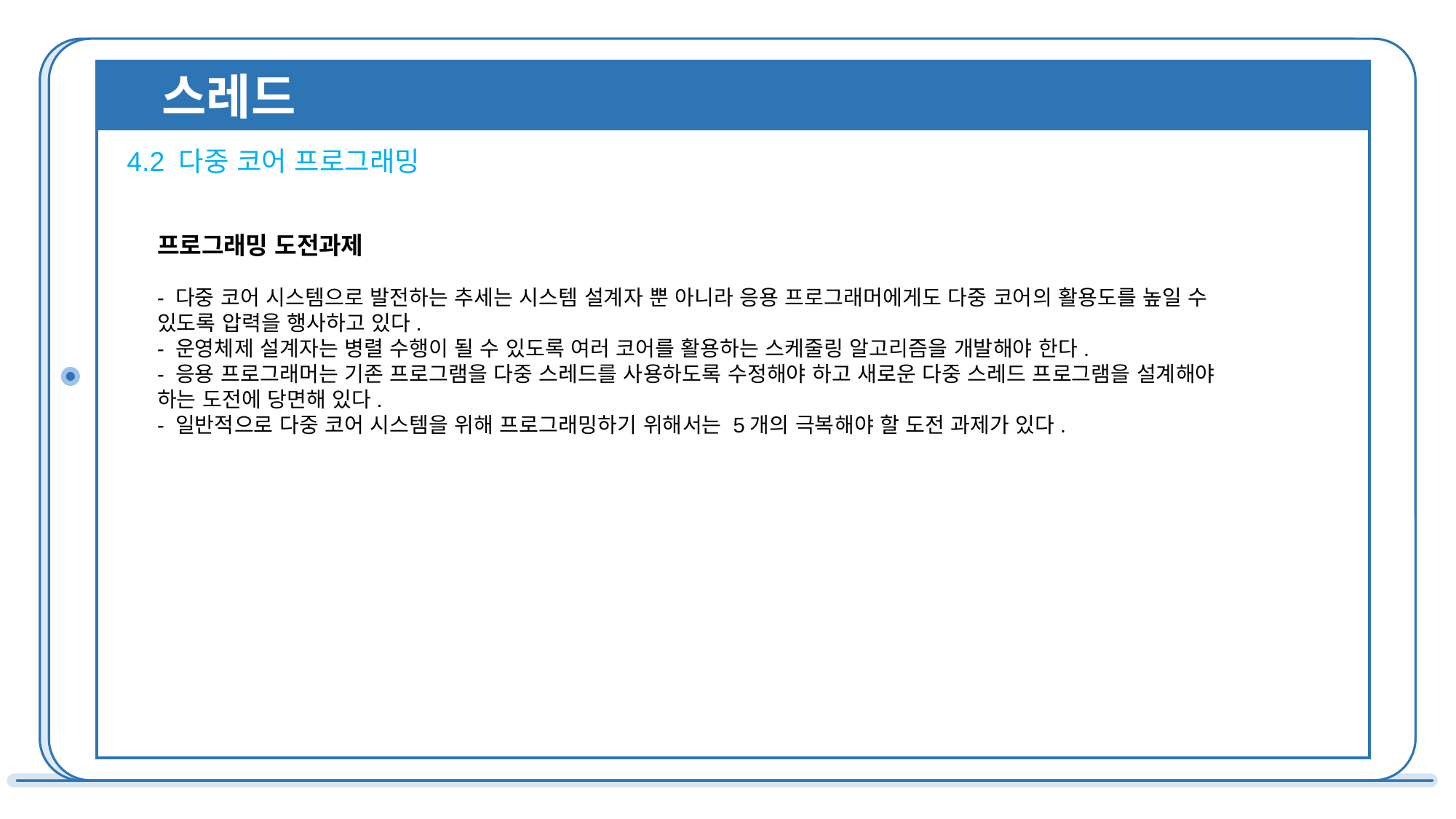

스레드

4.2 다중 코어 프로그래밍
프로그래밍 도전과제

- 다중 코어 시스템으로 발전하는 추세는 시스템 설계자 뿐 아니라 응용 프로그래머에게도 다중 코어의 활용도를 높일 수 있도록 압력을 행사하고 있다.
- 운영체제 설계자는 병렬 수행이 될 수 있도록 여러 코어를 활용하는 스케줄링 알고리즘을 개발해야 한다.
- 응용 프로그래머는 기존 프로그램을 다중 스레드를 사용하도록 수정해야 하고 새로운 다중 스레드 프로그램을 설계해야 하는 도전에 당면해 있다.
- 일반적으로 다중 코어 시스템을 위해 프로그래밍하기 위해서는 5개의 극복해야 할 도전 과제가 있다.